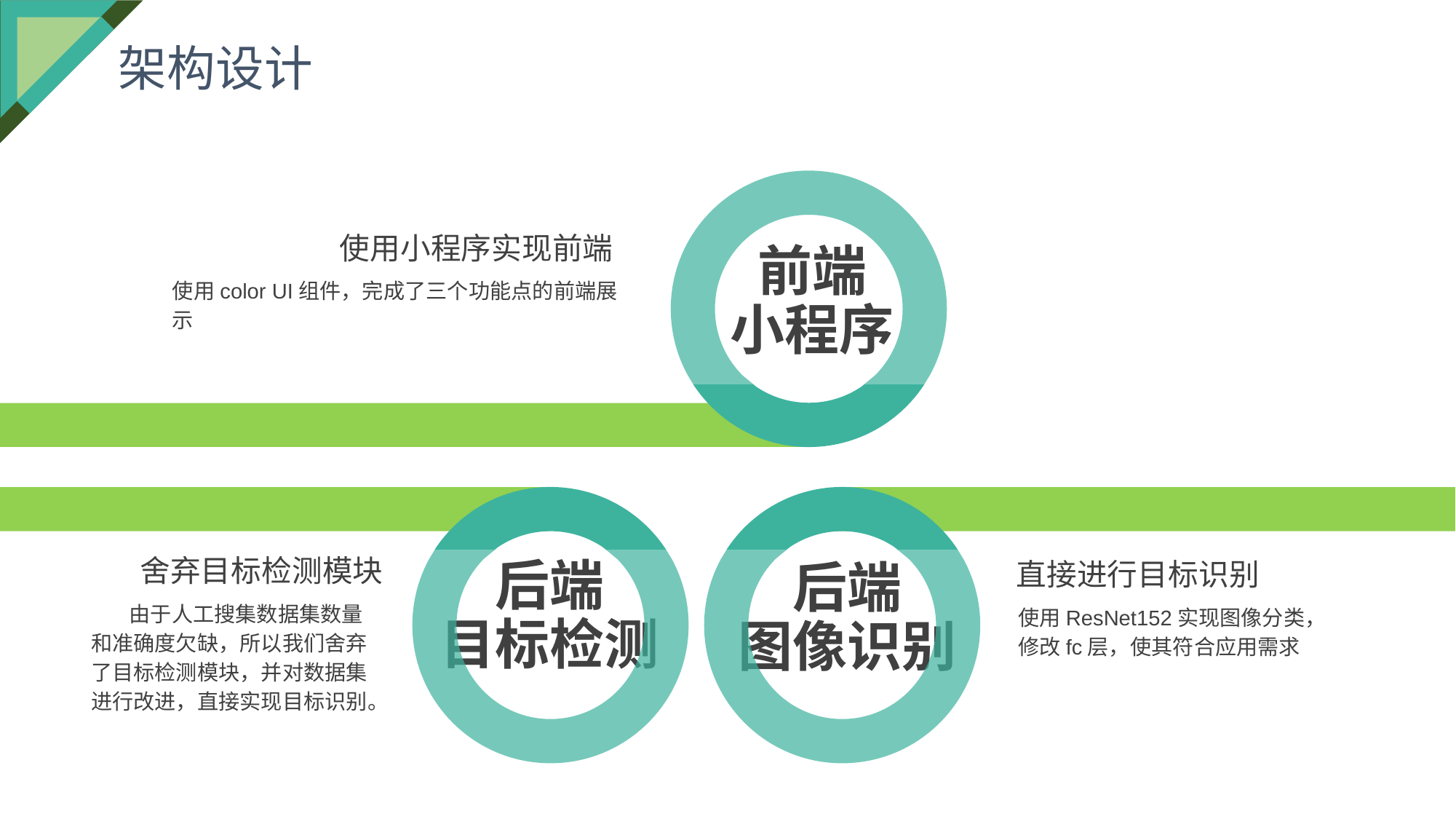

架构设计

使用小程序实现前端
前端
小程序
使用color UI组件，完成了三个功能点的前端展示

舍弃目标检测模块
直接进行目标识别
后端
目标检测
后端
图像识别
       由于人工搜集数据集数量和准确度欠缺，所以我们舍弃了目标检测模块，并对数据集进行改进，直接实现目标识别。
使用ResNet152实现图像分类，修改fc层，使其符合应用需求